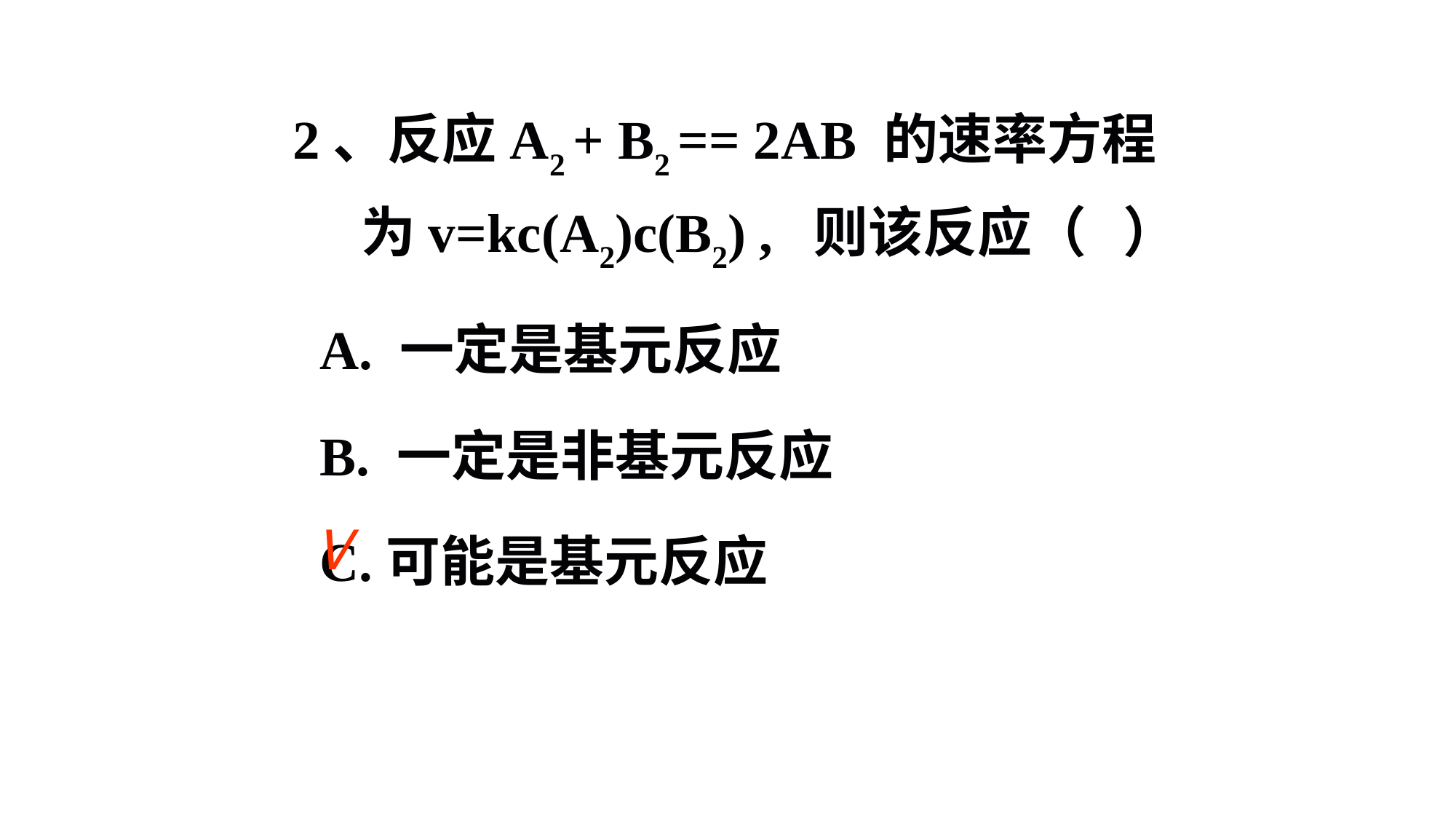

2、反应A2 + B2 == 2AB 的速率方程为v=kc(A2)c(B2) ,  则该反应（   ）
  A. 一定是基元反应
  B. 一定是非基元反应
  C.可能是基元反应
V
41